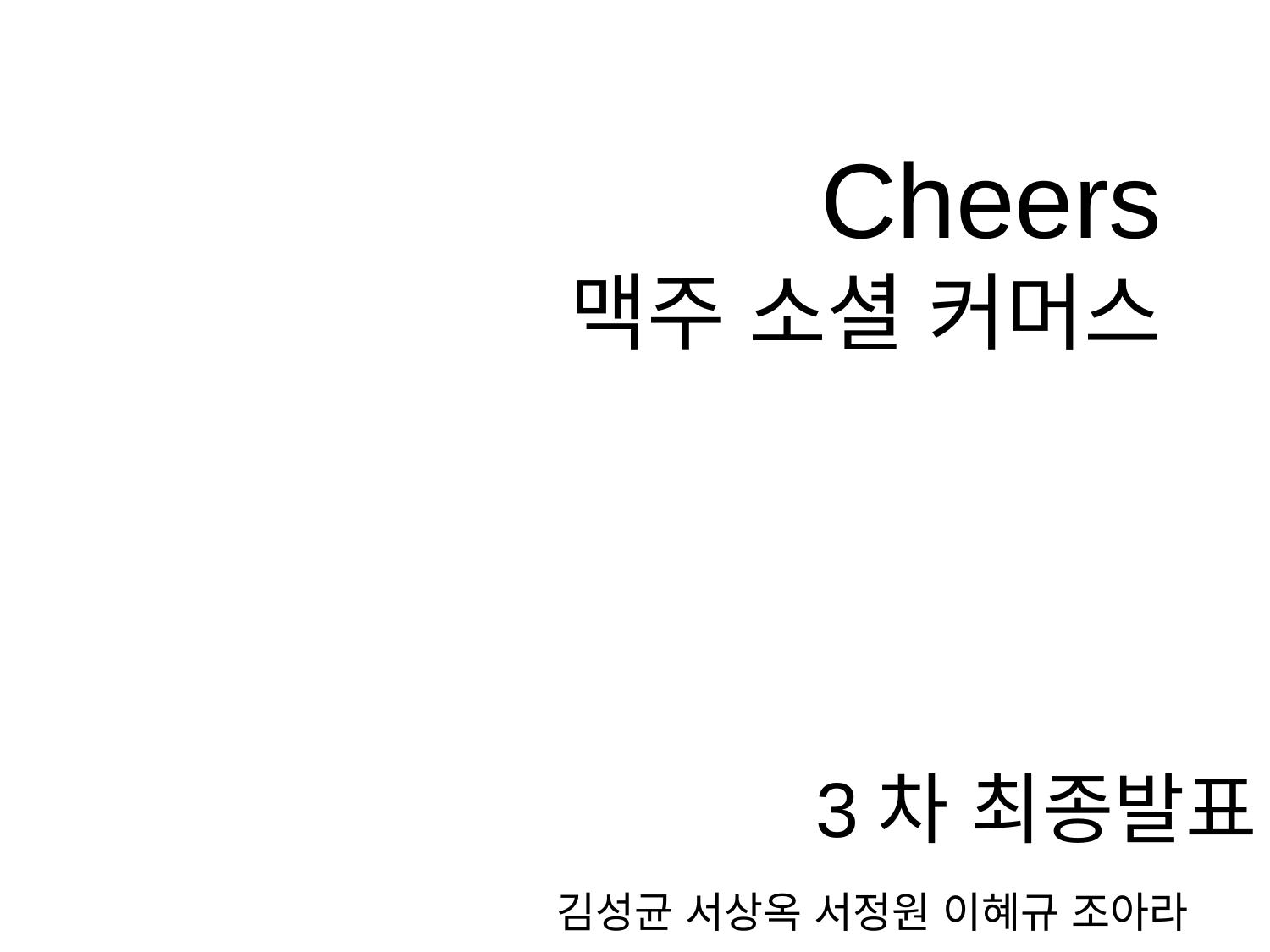

Cheers
    맥주 소셜 커머스
         3차 최종발표
김성균 서상옥 서정원 이혜규 조아라